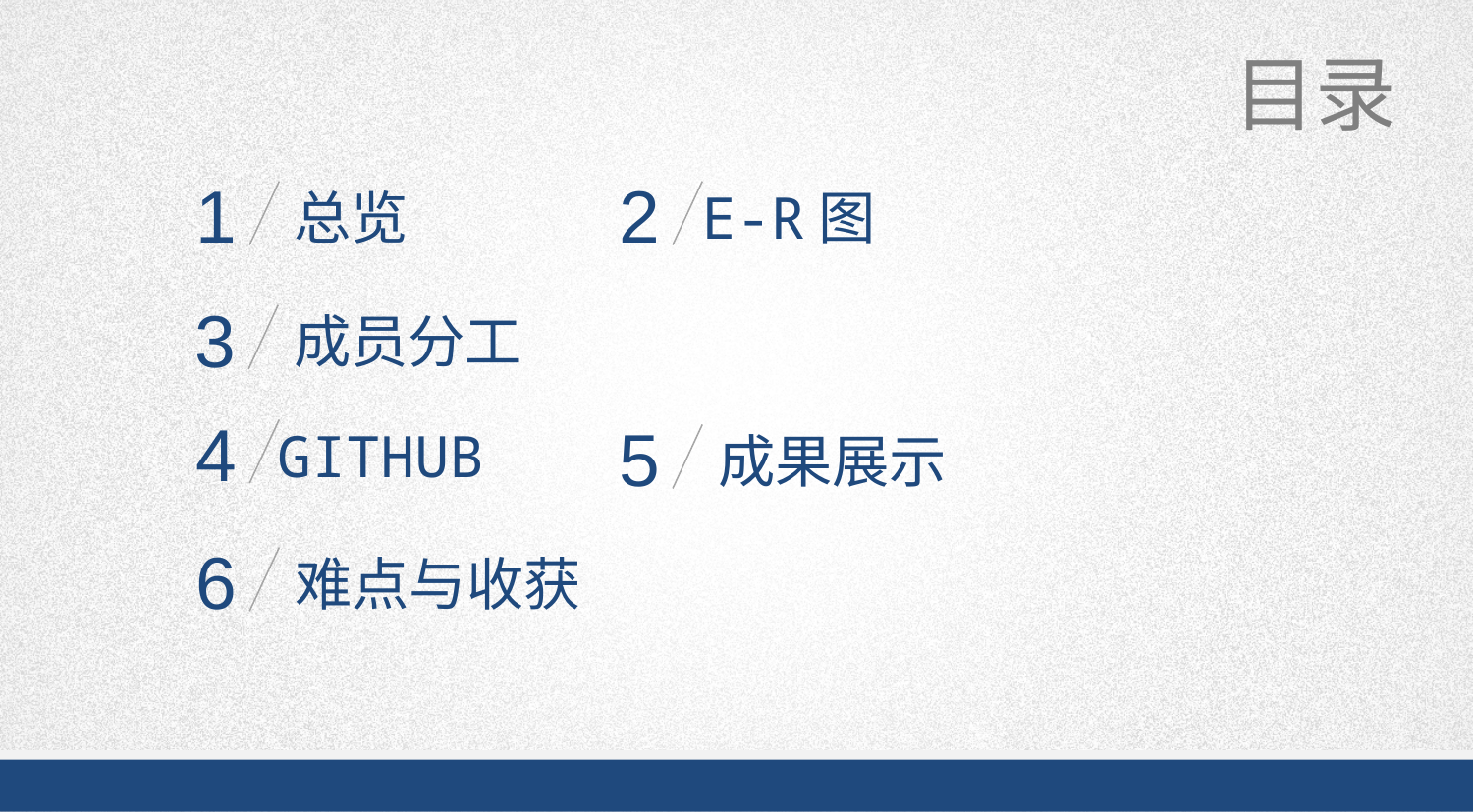

1
总览
2
E-R图
3
成员分工
4
GITHUB
5
成果展示
6
难点与收获